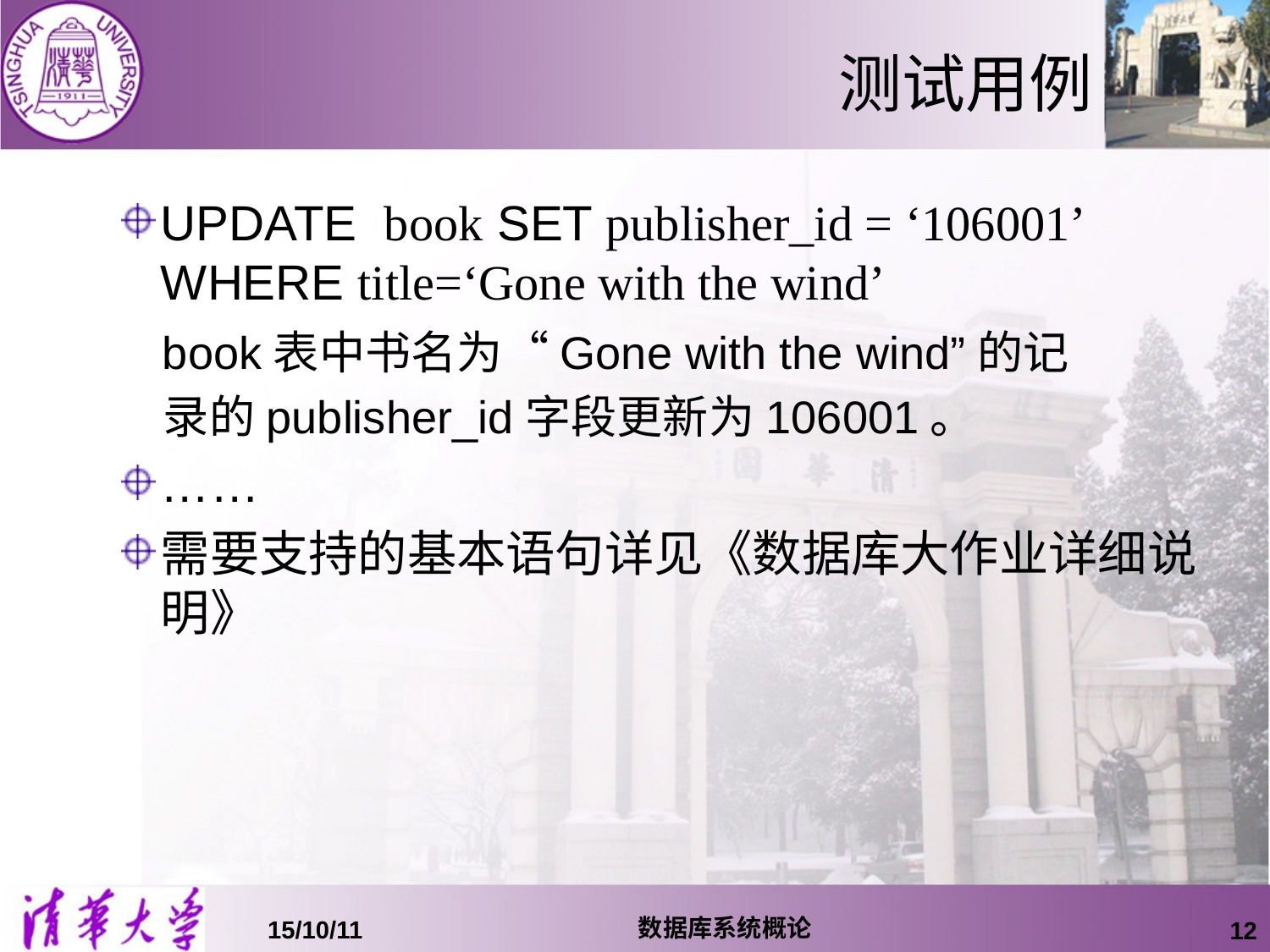

# 测试用例

UPDATE  book SET publisher_id = ‘106001’ WHERE title=‘Gone with the wind’
   book表中书名为“Gone with the wind”的记
   录的publisher_id字段更新为106001。
……
需要支持的基本语句详见《数据库大作业详细说明》

数据库系统概论
15/10/11
12